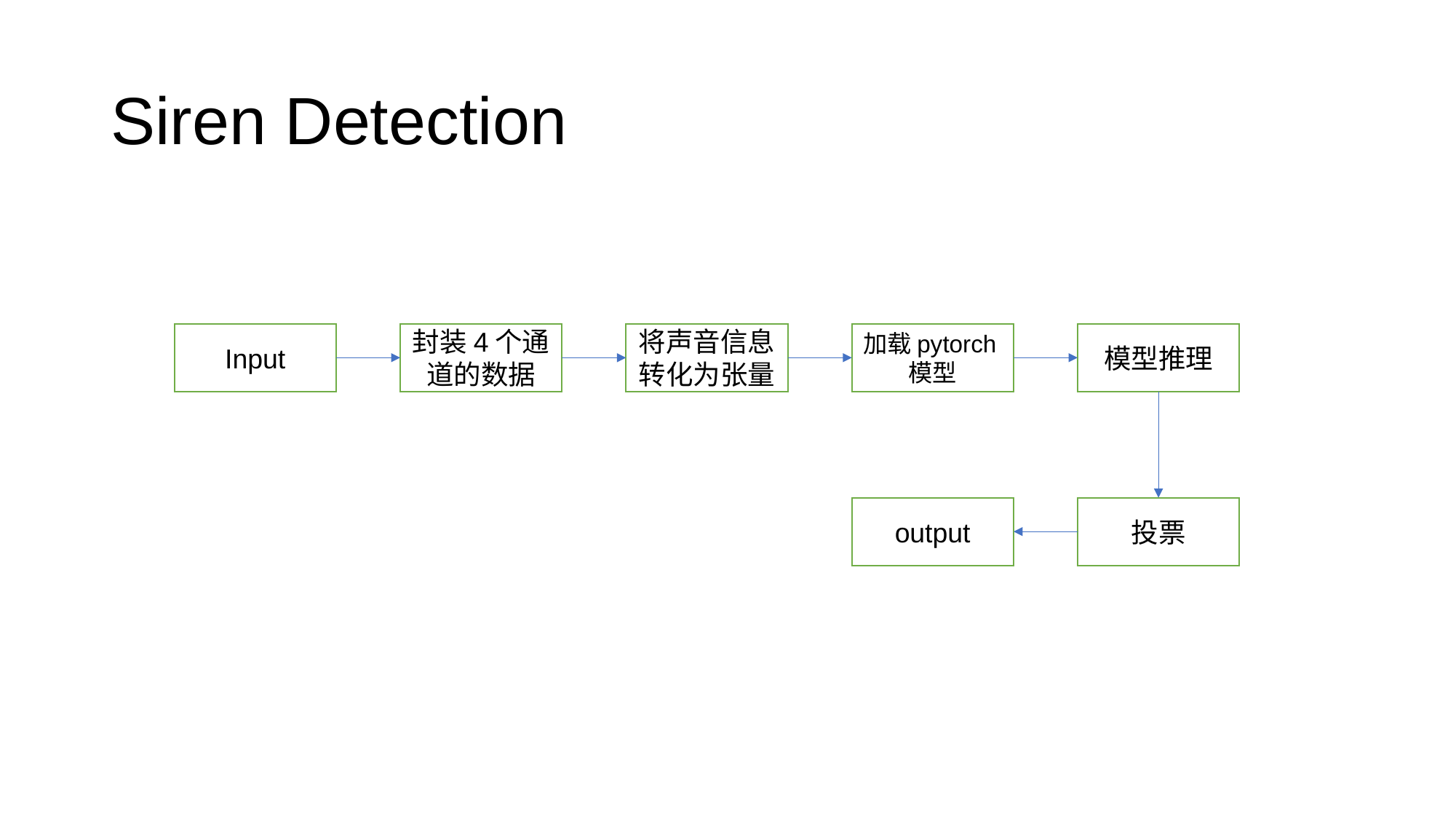

# Siren Detection
将声音信息转化为张量
加载pytorch模型
模型推理
Input
封装4个通道的数据
output
投票